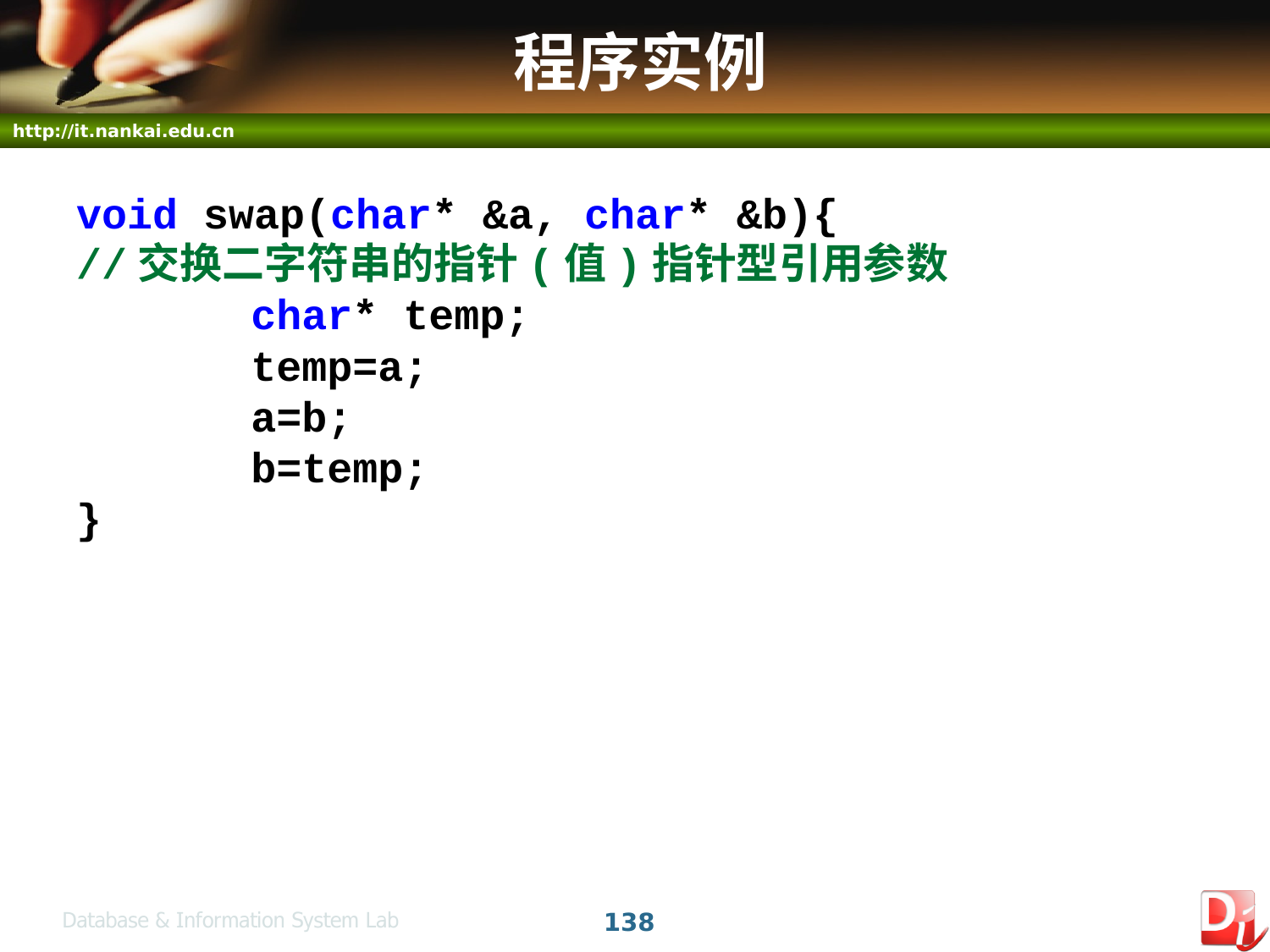

# 程序实例
void swap(char* &a, char* &b){
//交换二字符串的指针(值)指针型引用参数
		char* temp;
		temp=a;
		a=b;
		b=temp;
}
138
Database & Information System Lab